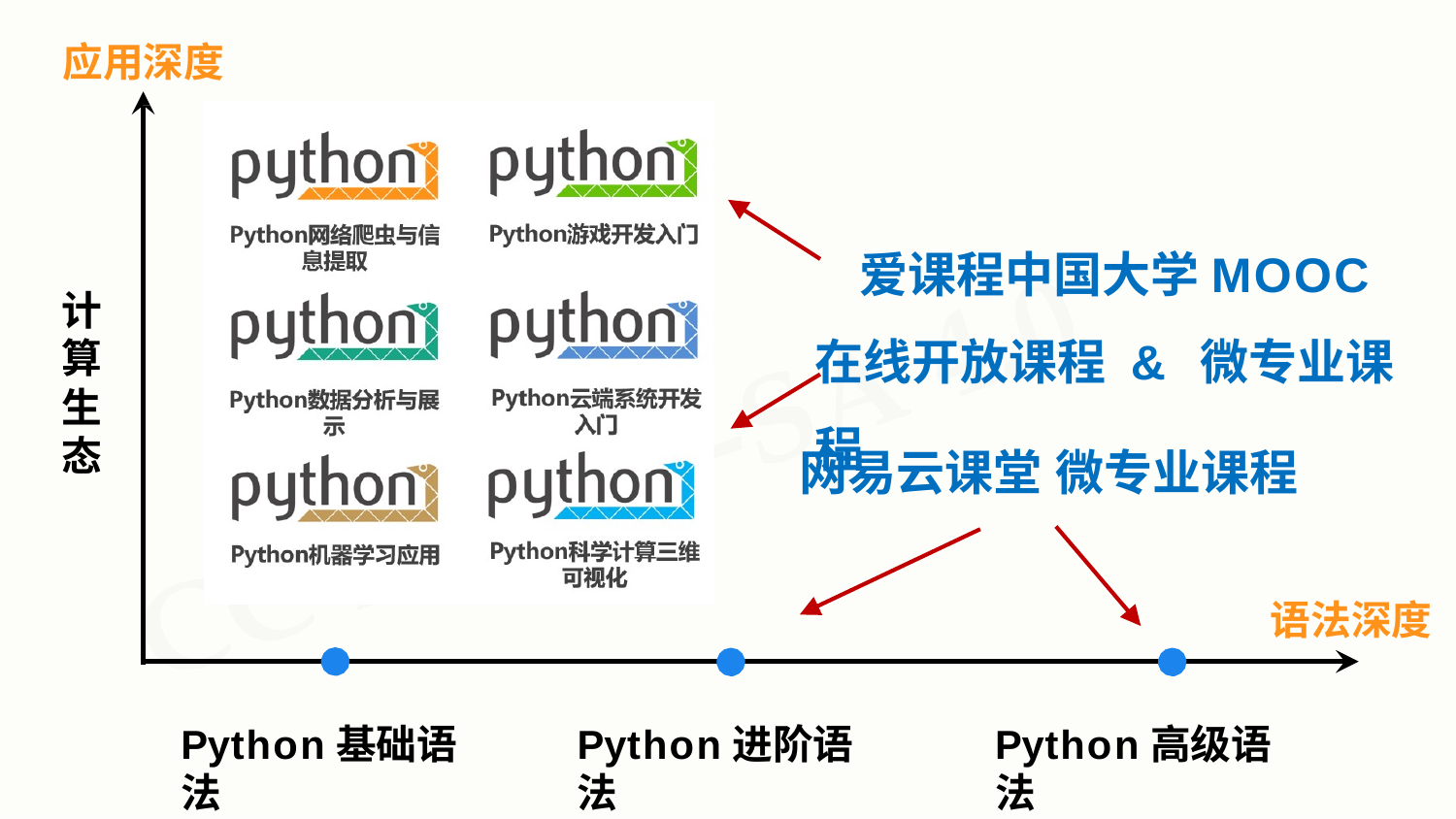

# 应用深度

爱课程中国大学MOOC 在线开放课程 & 微专业课程

计 算 生 态

网易云课堂 微专业课程

语法深度

Python基础语法
Python进阶语法
Python高级语法